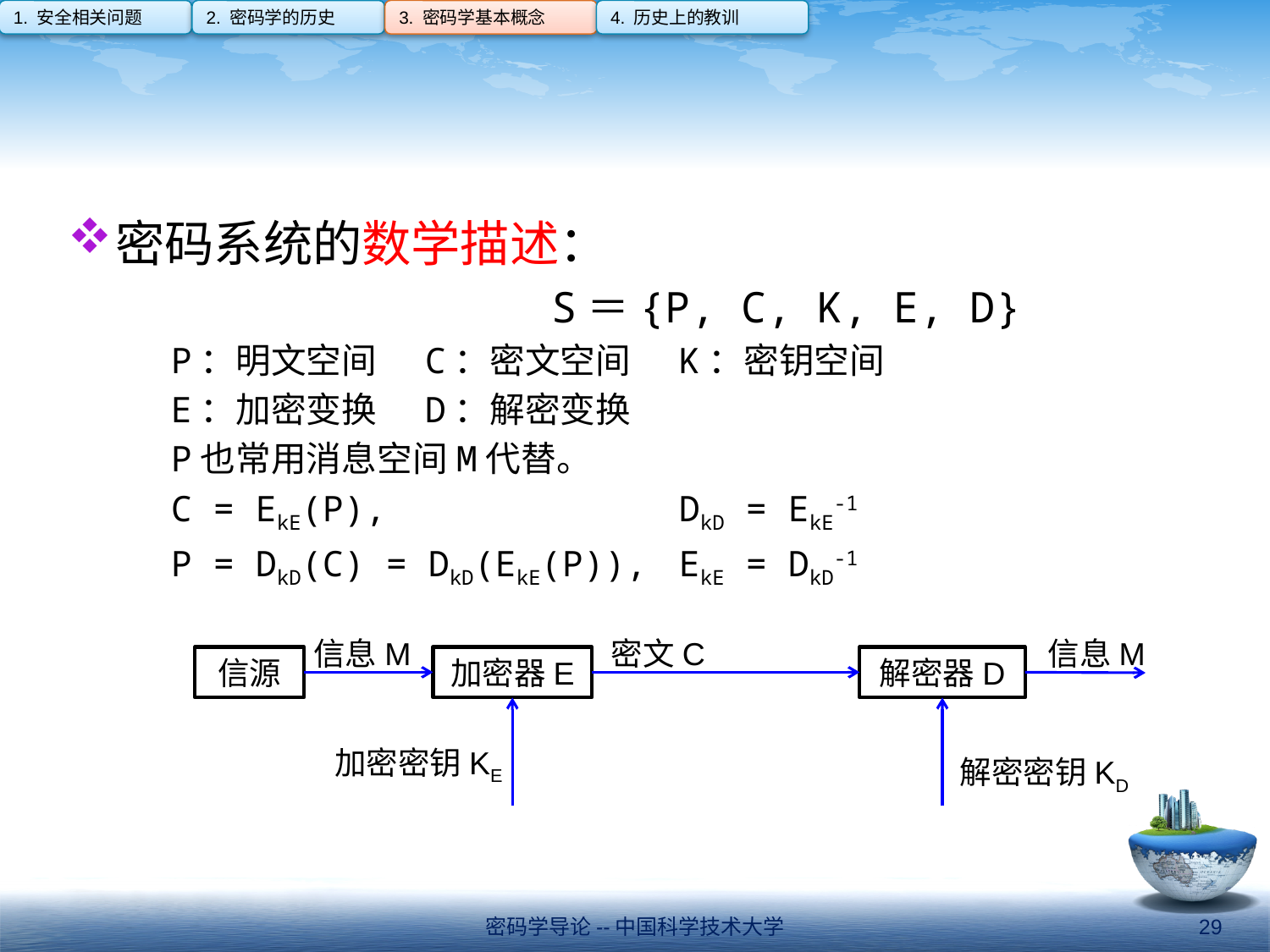

1. 安全相关问题
2. 密码学的历史
3. 密码学基本概念
4. 历史上的教训
#
密码系统的数学描述：
				S＝{P, C, K, E, D}
	P：明文空间	C：密文空间	K：密钥空间
	E：加密变换	D：解密变换
	P也常用消息空间M代替。
	C = EkE(P),			DkD = EkE-1
	P = DkD(C) = DkD(EkE(P)),	EkE = DkD-1

信息M
密文C
信息M
信源
加密器E
解密器D
加密密钥KE
解密密钥KD
密码学导论--中国科学技术大学
29